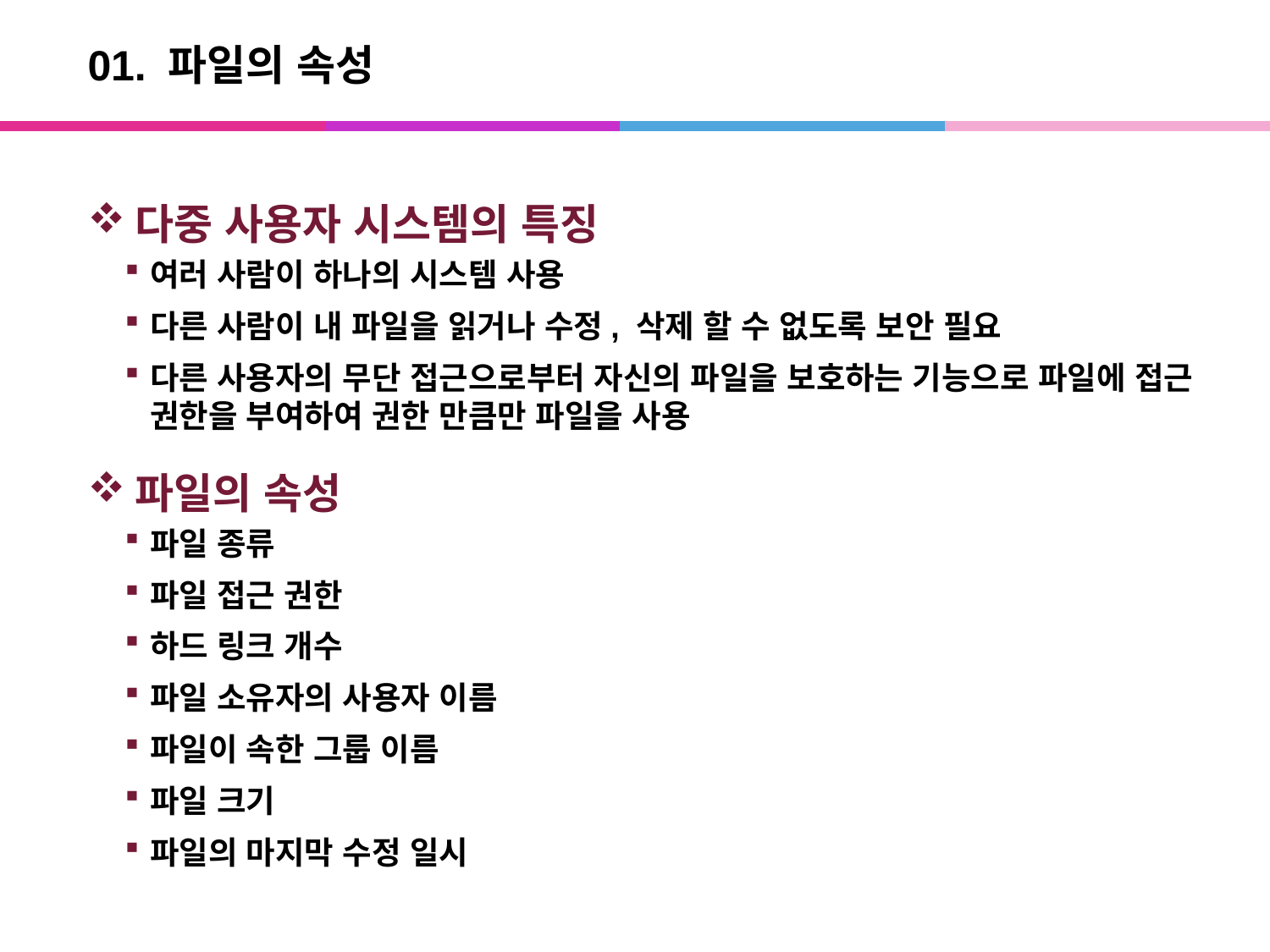

# 01. 파일의 속성
다중 사용자 시스템의 특징
여러 사람이 하나의 시스템 사용
다른 사람이 내 파일을 읽거나 수정, 삭제 할 수 없도록 보안 필요
다른 사용자의 무단 접근으로부터 자신의 파일을 보호하는 기능으로 파일에 접근 권한을 부여하여 권한 만큼만 파일을 사용
파일의 속성
파일 종류
파일 접근 권한
하드 링크 개수
파일 소유자의 사용자 이름
파일이 속한 그룹 이름
파일 크기
파일의 마지막 수정 일시